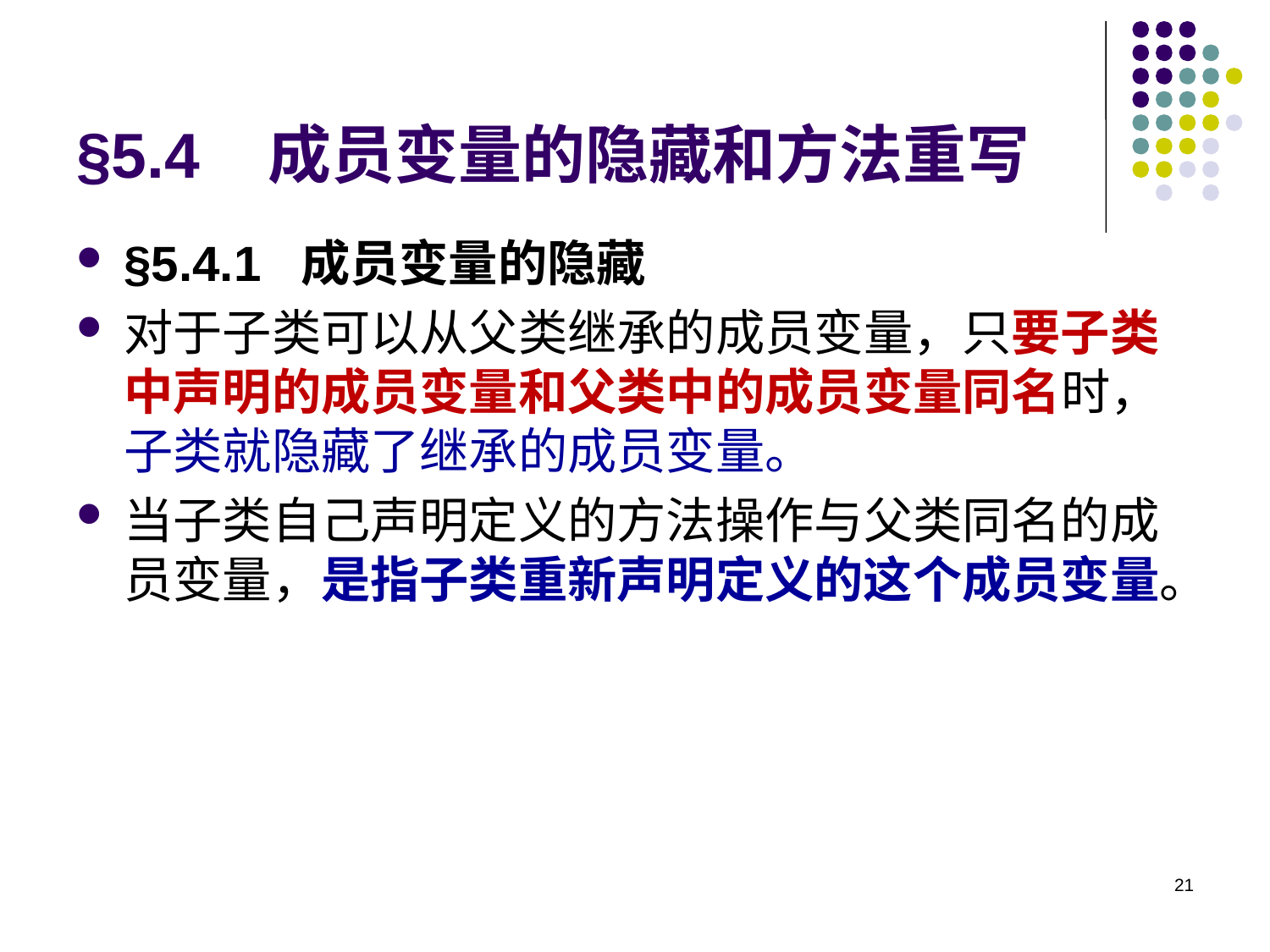

# §5.4   成员变量的隐藏和方法重写
§5.4.1  成员变量的隐藏
对于子类可以从父类继承的成员变量，只要子类中声明的成员变量和父类中的成员变量同名时，子类就隐藏了继承的成员变量。
当子类自己声明定义的方法操作与父类同名的成员变量，是指子类重新声明定义的这个成员变量。
21